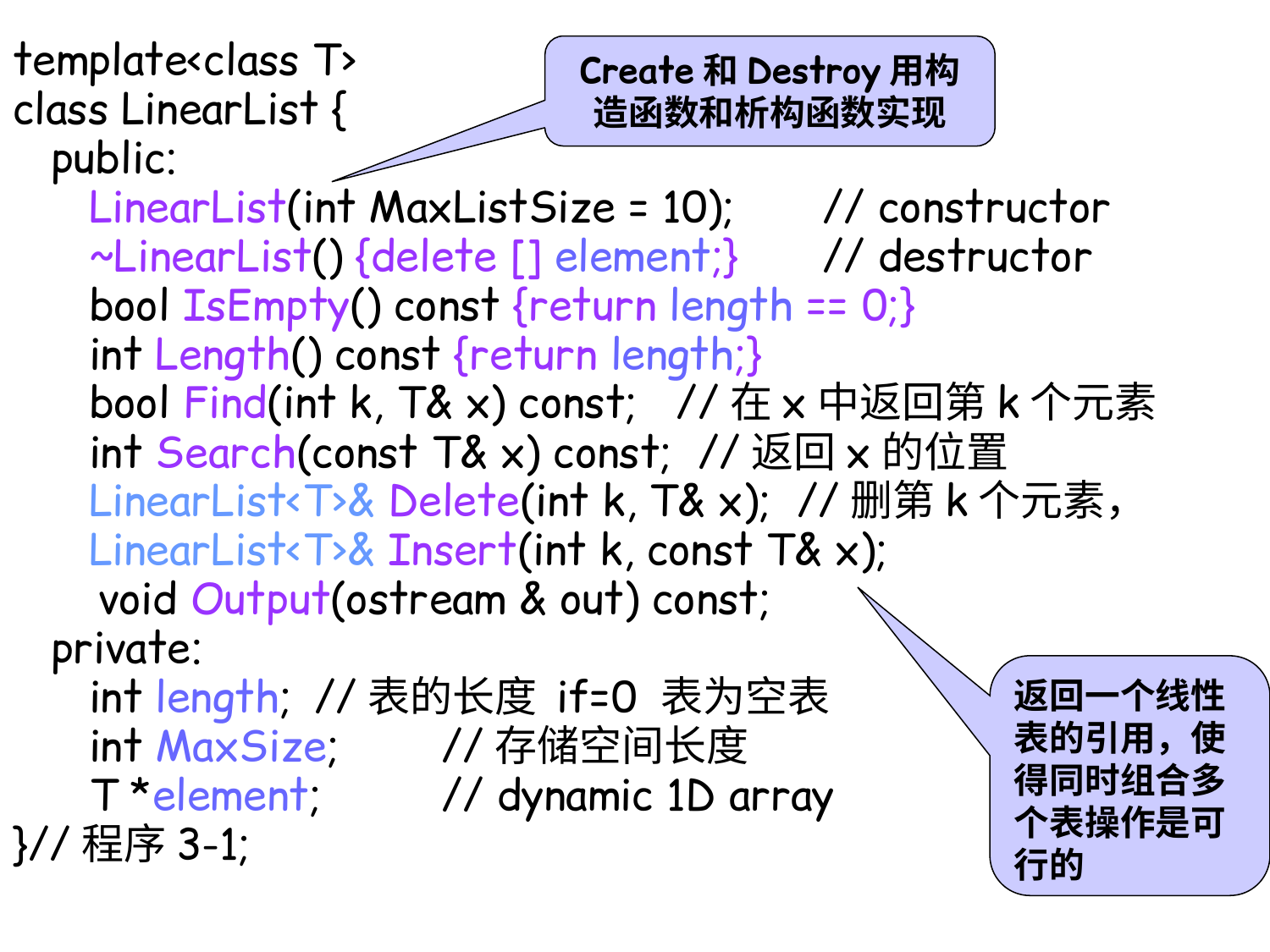

template<class T>
class LinearList {
   public:
      LinearList(int MaxListSize = 10);  	// constructor
      ~LinearList() {delete [] element;} 	// destructor
      bool IsEmpty() const {return length == 0;}
      int Length() const {return length;}
      bool Find(int k, T& x) const;   //在x中返回第k个元素
      int Search(const T& x) const;  //返回x的位置
      LinearList<T>& Delete(int k, T& x);  //删第k个元素，
      LinearList<T>& Insert(int k, const T& x);
	   void Output(ostream & out) const;
   private:
      int length;	//表的长度 if=0 表为空表
      int MaxSize;	//存储空间长度
      T *element; 	// dynamic 1D array
}//程序3-1;
Create和Destroy用构造函数和析构函数实现
# 3.3.1 之 LinearList calss
返回一个线性表的引用，使得同时组合多个表操作是可行的
19.9.25
12